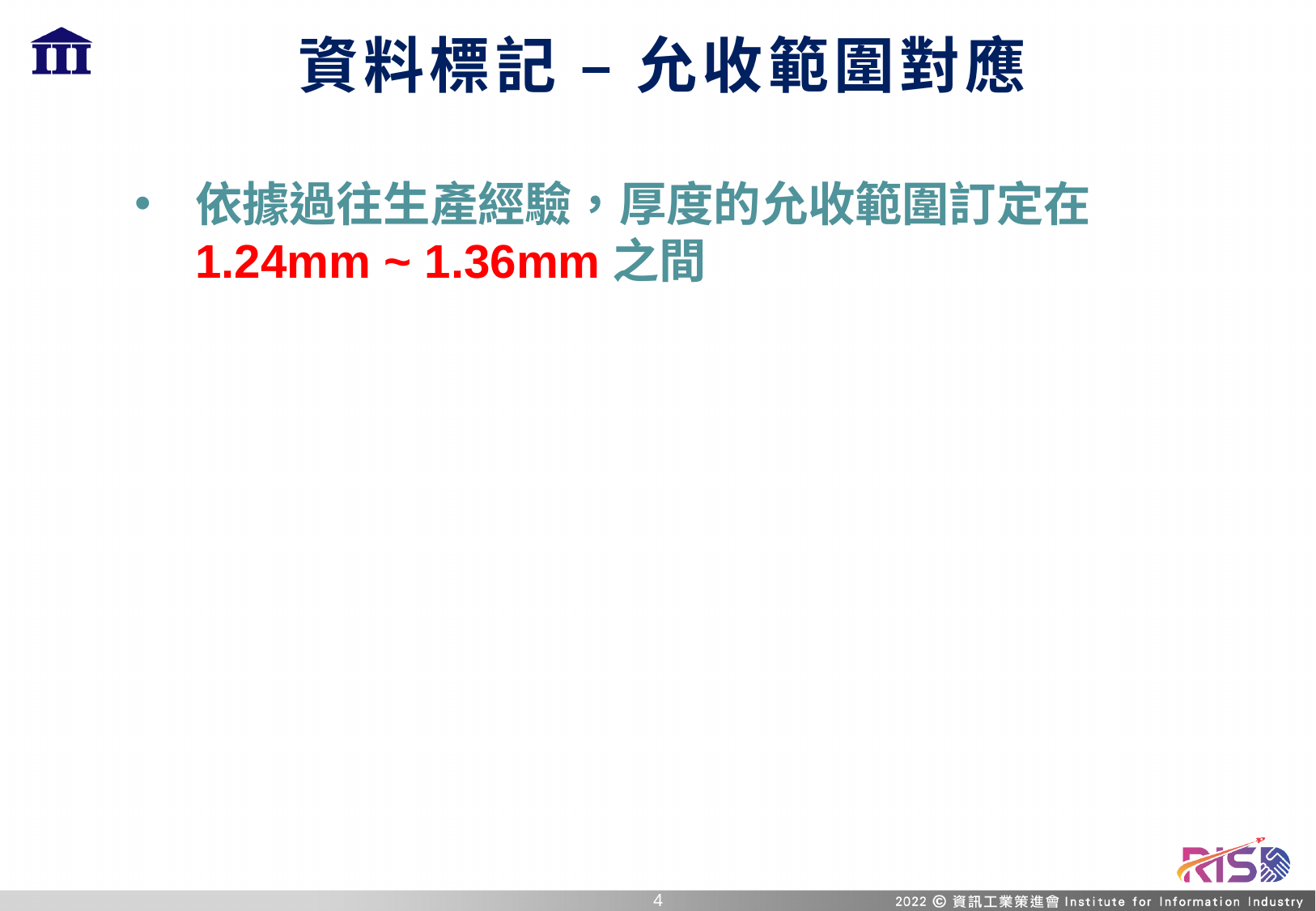

# 資料標記 – 允收範圍對應
依據過往生產經驗，厚度的允收範圍訂定在1.24mm ~ 1.36mm之間
4